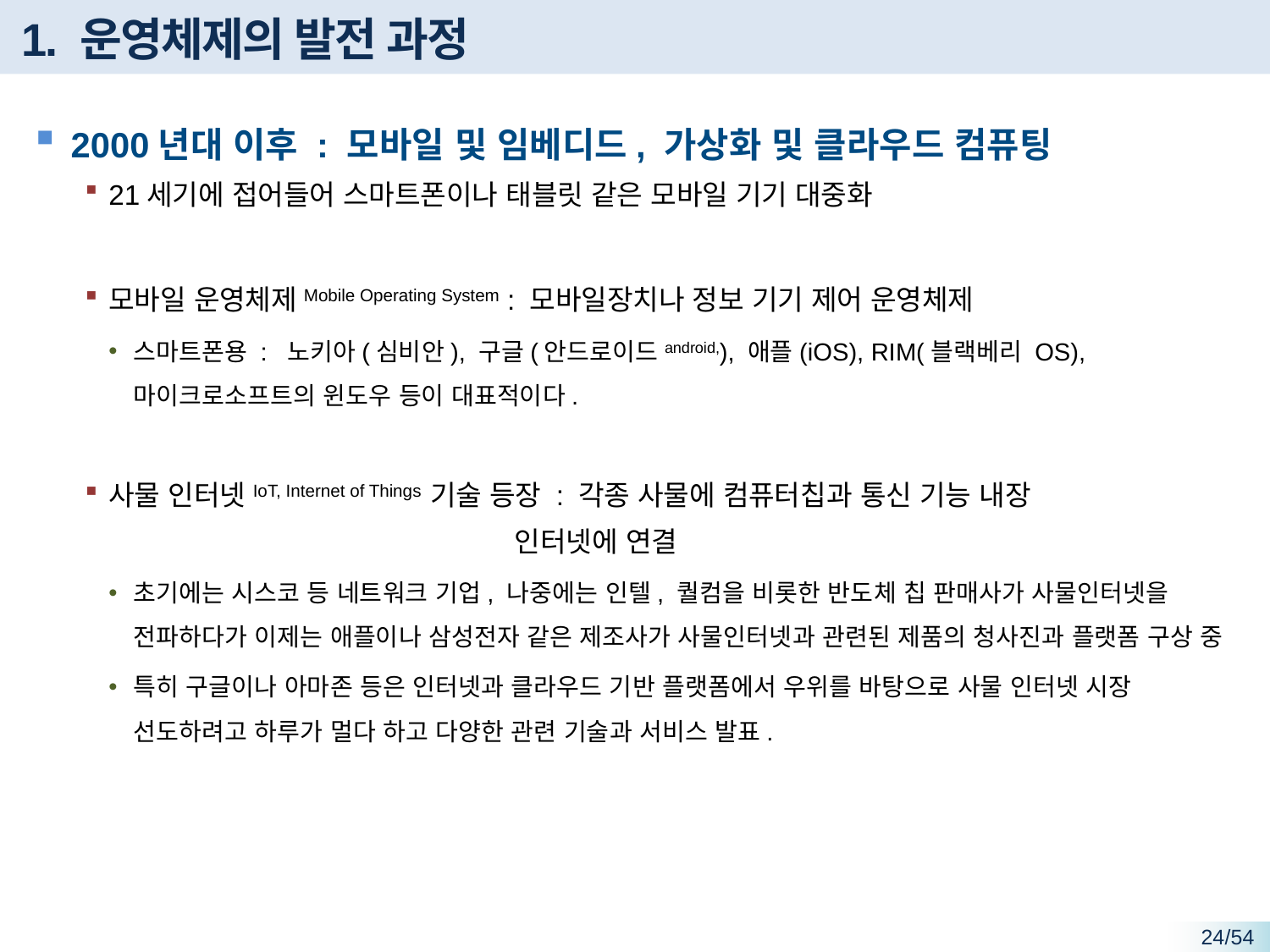

# 1. 운영체제의 발전 과정
2000년대 이후 : 모바일 및 임베디드, 가상화 및 클라우드 컴퓨팅
21세기에 접어들어 스마트폰이나 태블릿 같은 모바일 기기 대중화

모바일 운영체제Mobile Operating System : 모바일장치나 정보 기기 제어 운영체제
스마트폰용 :  노키아(심비안), 구글(안드로이드android,), 애플(iOS), RIM(블랙베리 OS), 마이크로소프트의 윈도우 등이 대표적이다.

사물 인터넷 IoT, Internet of Things 기술 등장 : 각종 사물에 컴퓨터칩과 통신 기능 내장
                                                      인터넷에 연결
초기에는 시스코 등 네트워크 기업, 나중에는 인텔, 퀄컴을 비롯한 반도체 칩 판매사가 사물인터넷을 전파하다가 이제는 애플이나 삼성전자 같은 제조사가 사물인터넷과 관련된 제품의 청사진과 플랫폼 구상 중
특히 구글이나 아마존 등은 인터넷과 클라우드 기반 플랫폼에서 우위를 바탕으로 사물 인터넷 시장 선도하려고 하루가 멀다 하고 다양한 관련 기술과 서비스 발표.